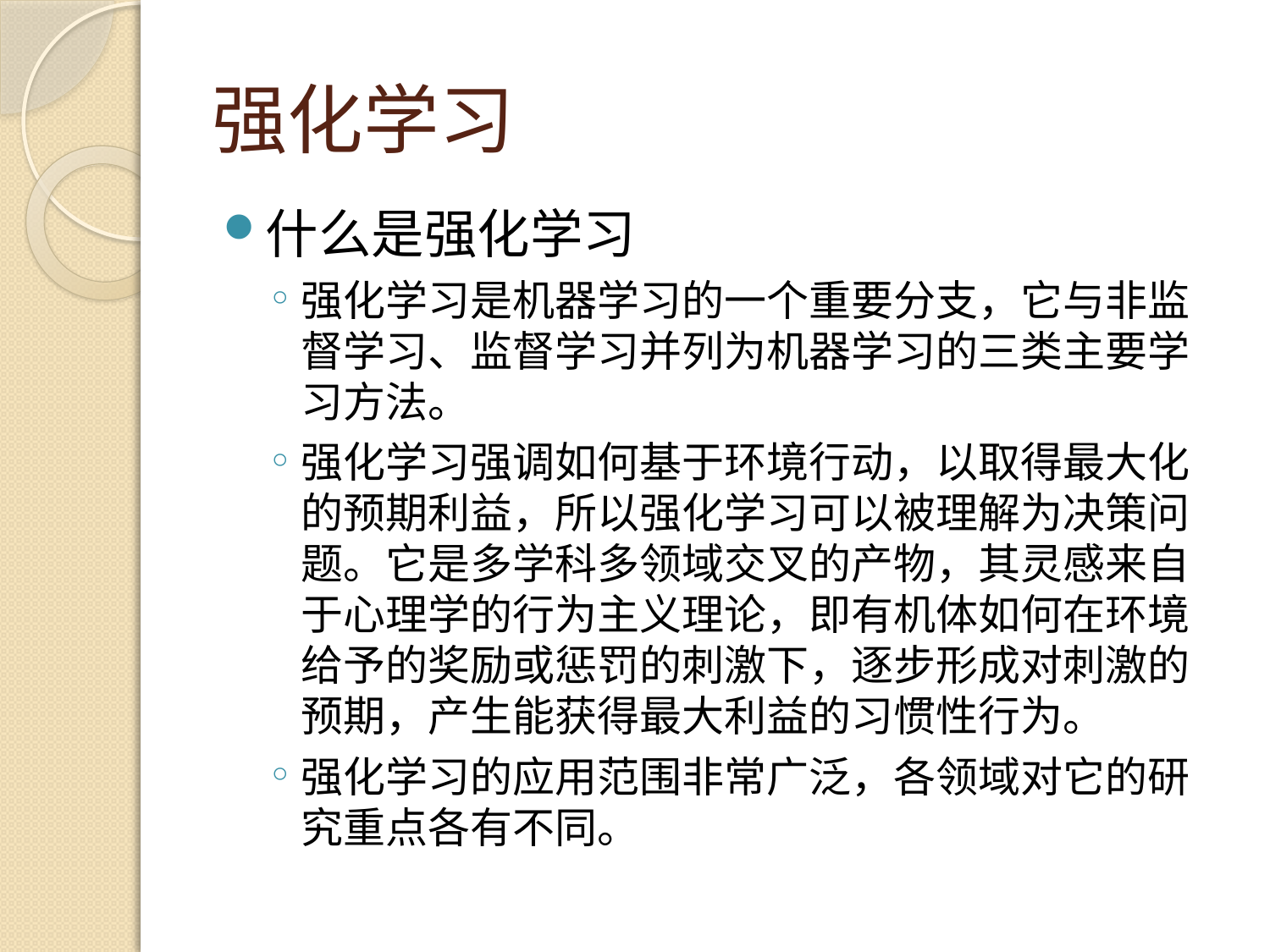

# 强化学习
什么是强化学习
强化学习是机器学习的一个重要分支，它与非监督学习、监督学习并列为机器学习的三类主要学习方法。
强化学习强调如何基于环境行动，以取得最大化的预期利益，所以强化学习可以被理解为决策问题。它是多学科多领域交叉的产物，其灵感来自于心理学的行为主义理论，即有机体如何在环境给予的奖励或惩罚的刺激下，逐步形成对刺激的预期，产生能获得最大利益的习惯性行为。
强化学习的应用范围非常广泛，各领域对它的研究重点各有不同。